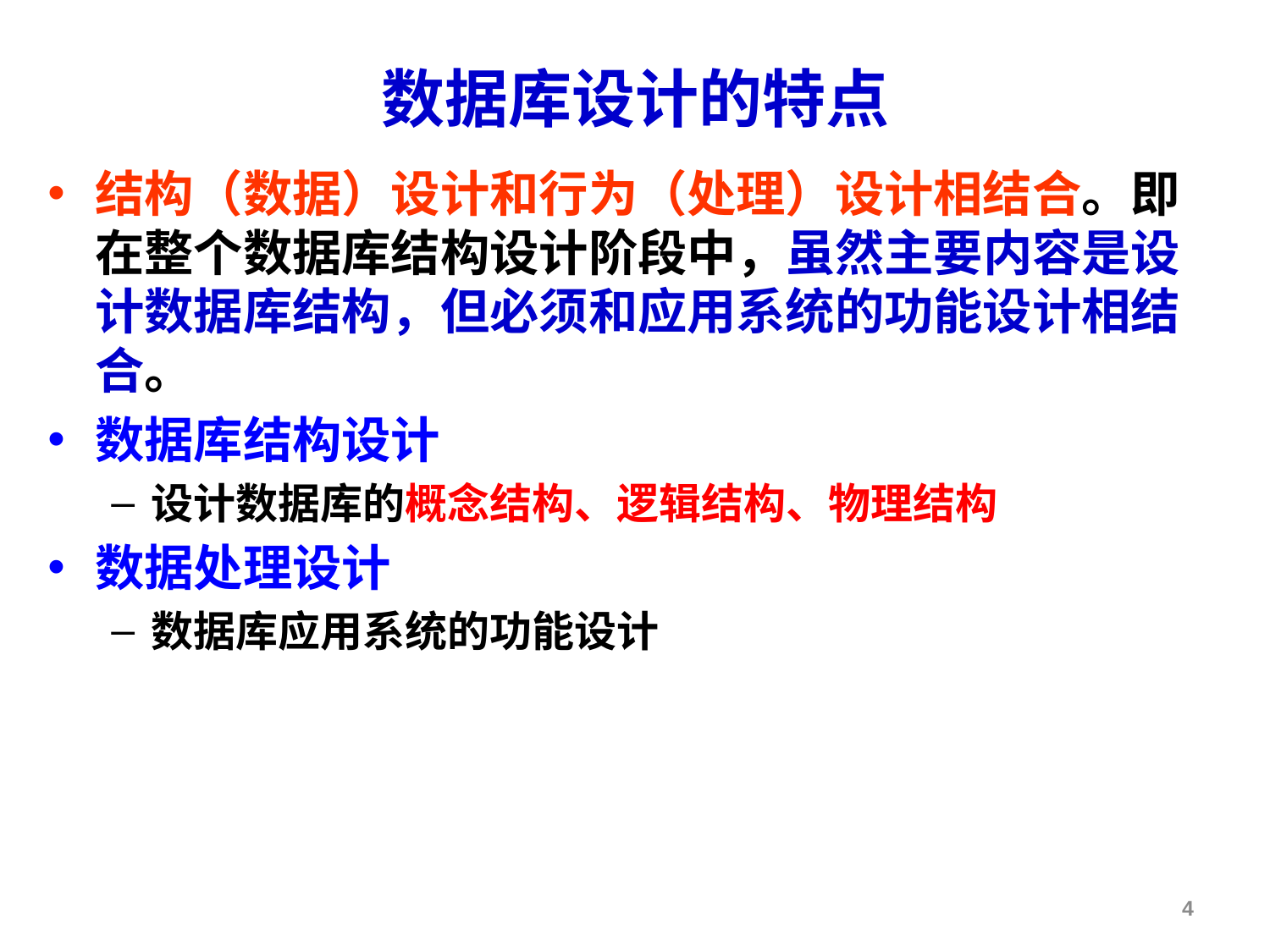

# 数据库设计的特点
结构（数据）设计和行为（处理）设计相结合。即在整个数据库结构设计阶段中，虽然主要内容是设计数据库结构，但必须和应用系统的功能设计相结合。
数据库结构设计
设计数据库的概念结构、逻辑结构、物理结构
数据处理设计
数据库应用系统的功能设计
4